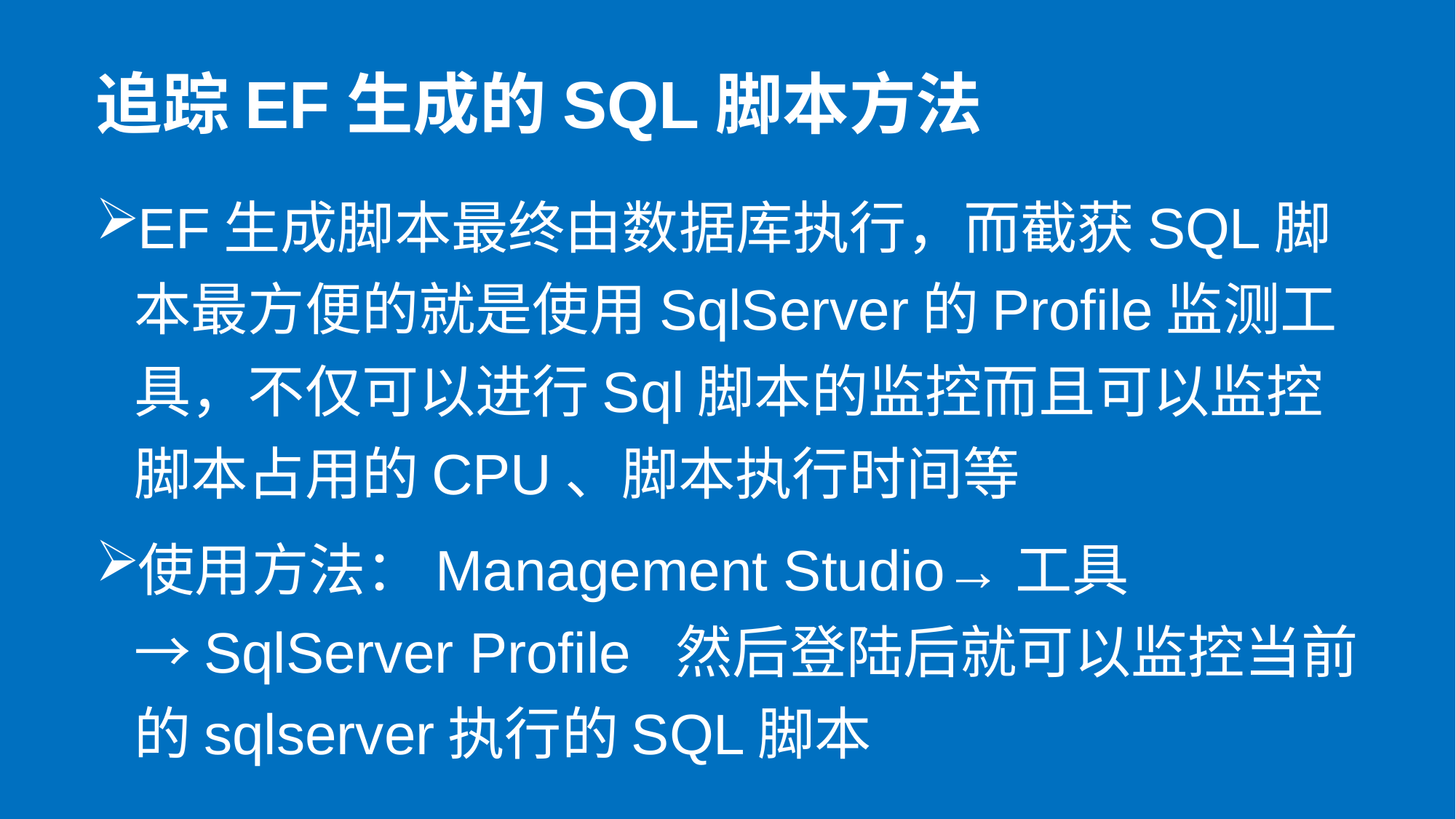

# 追踪EF生成的SQL脚本方法
EF生成脚本最终由数据库执行，而截获SQL脚本最方便的就是使用SqlServer的Profile监测工具，不仅可以进行Sql脚本的监控而且可以监控脚本占用的CPU、脚本执行时间等
使用方法：Management Studio→工具→SqlServer Profile  然后登陆后就可以监控当前的sqlserver执行的SQL脚本